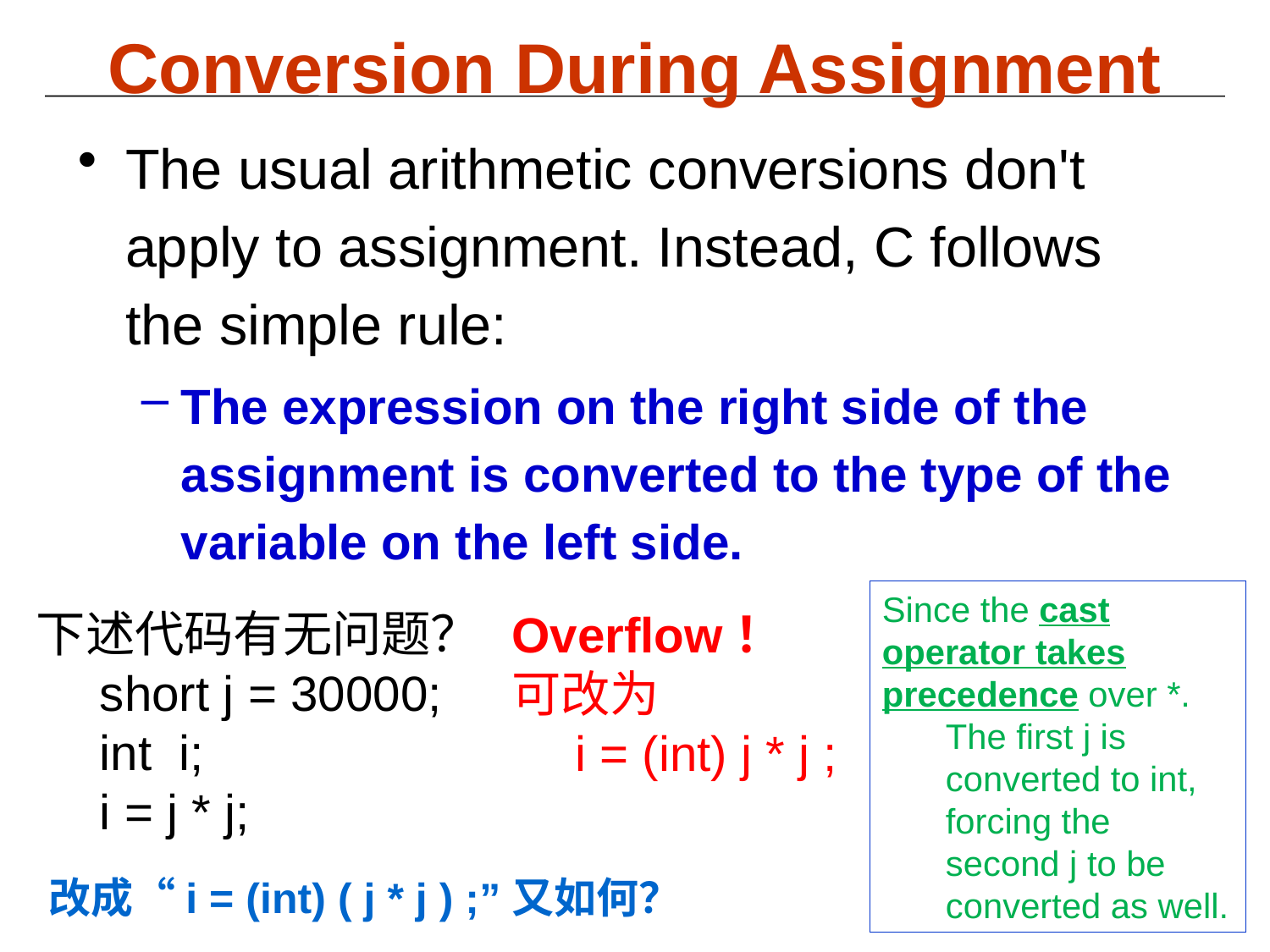

# Conversion During Assignment
The usual arithmetic conversions don't apply to assignment. Instead, C follows the simple rule:
The expression on the right side of the assignment is converted to the type of the variable on the left side.

Since the cast operator takes precedence over *.
The first j is converted to int, forcing the second j to be converted as well.
下述代码有无问题？
short j = 30000;
int  i;
i = j * j;
Overflow！
可改为
i = (int) j * j ;
改成“i = (int) ( j * j ) ;”又如何？